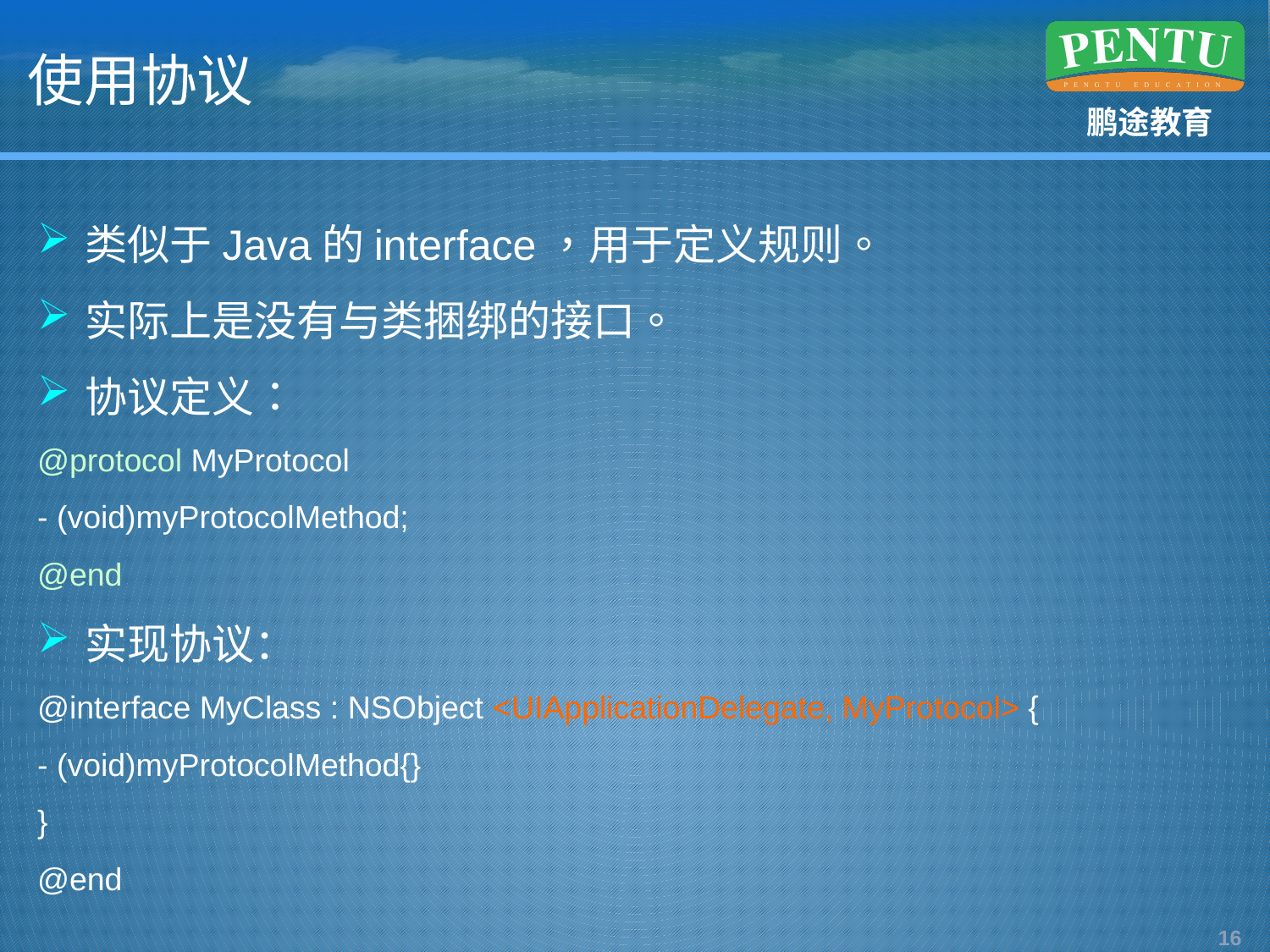

# 使用协议
类似于Java的interface，用于定义规则。
实际上是没有与类捆绑的接口。
协议定义：
@protocol MyProtocol
- (void)myProtocolMethod;
@end
实现协议：
@interface MyClass : NSObject <UIApplicationDelegate, MyProtocol> {
- (void)myProtocolMethod{}
}
@end
16